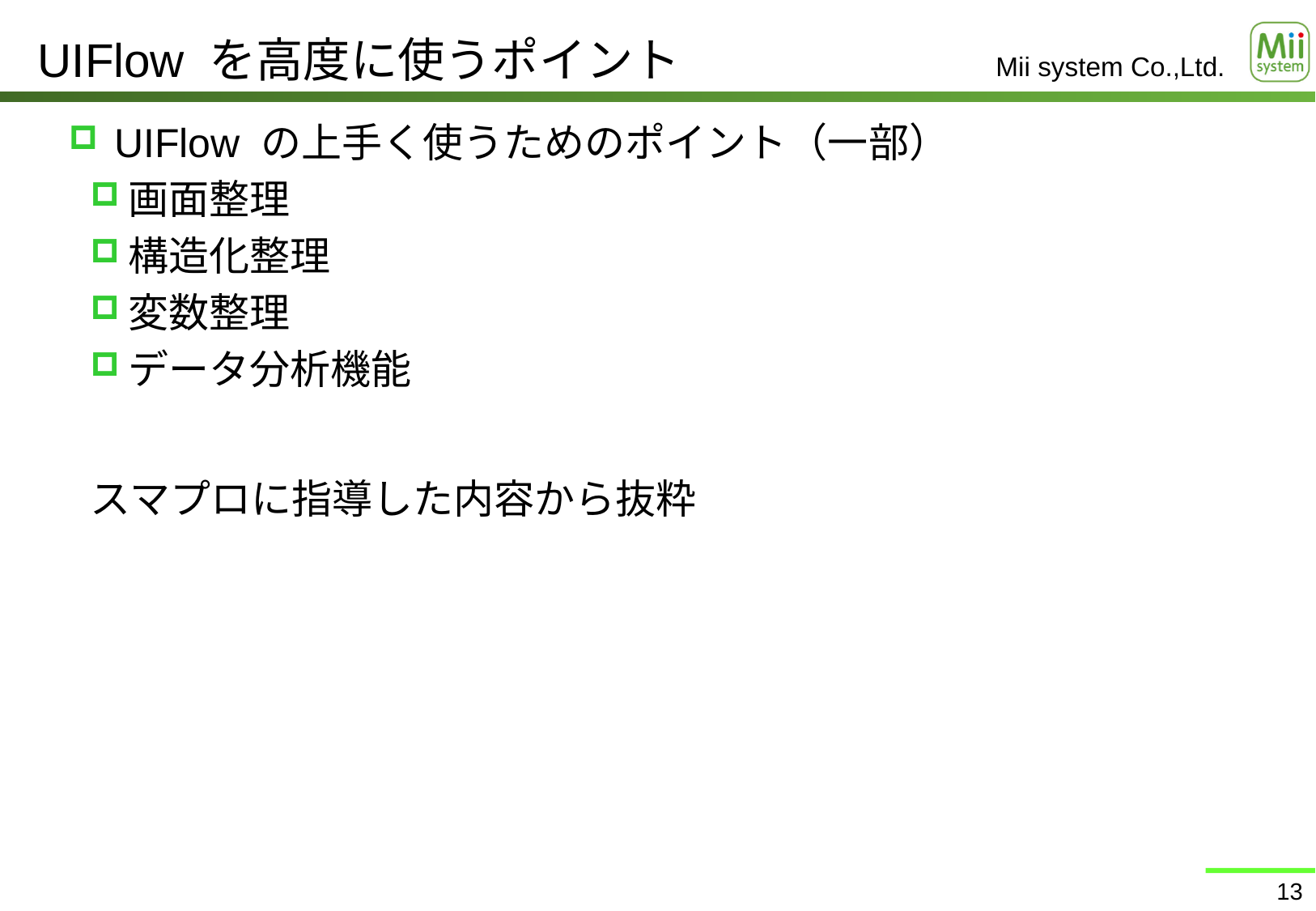

# UIFlow を高度に使うポイント
UIFlow の上手く使うためのポイント（一部）
画面整理
構造化整理
変数整理
データ分析機能

スマプロに指導した内容から抜粋

13